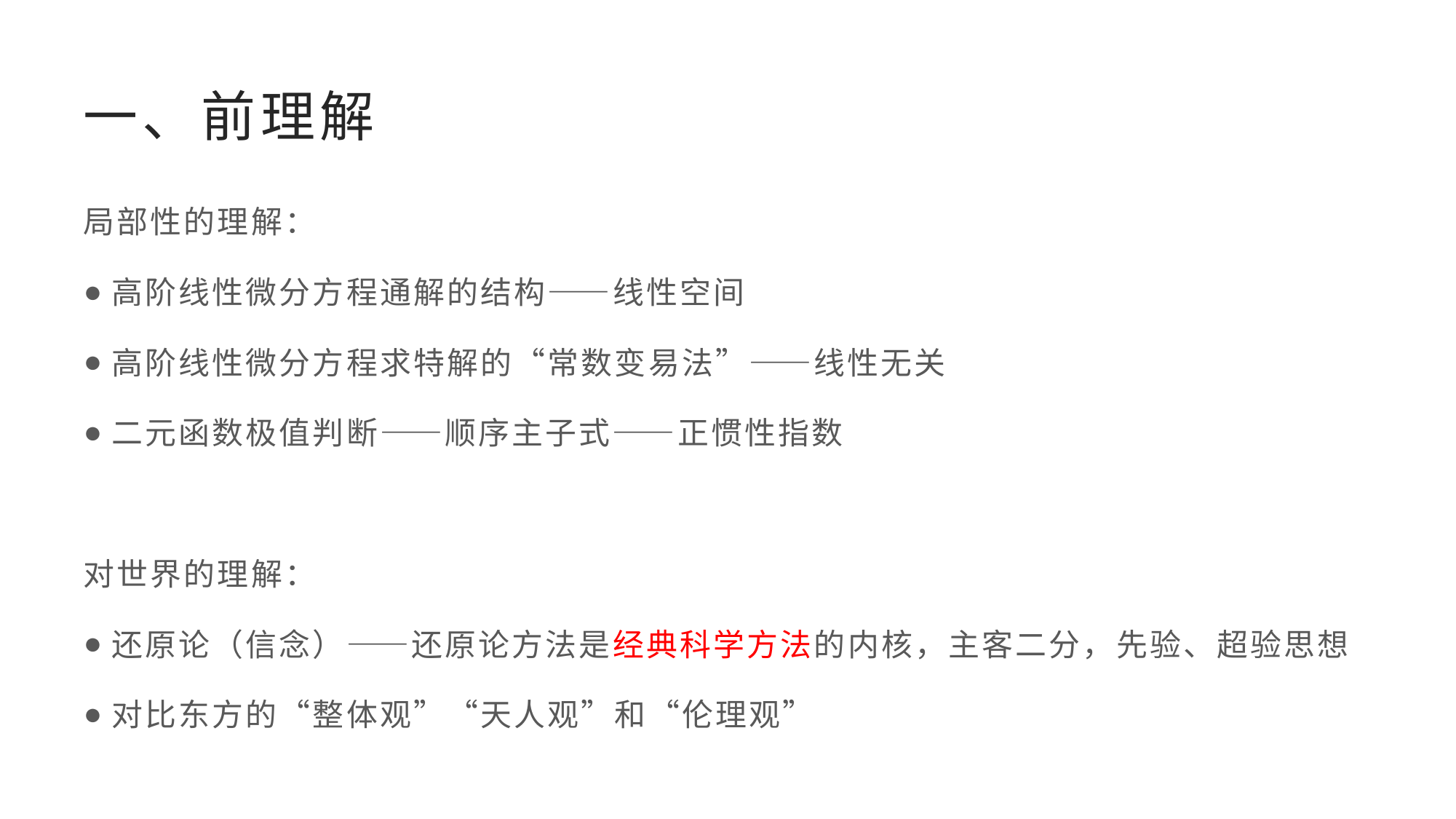

# 一、前理解
局部性的理解：
高阶线性微分方程通解的结构——线性空间
高阶线性微分方程求特解的“常数变易法”——线性无关
二元函数极值判断——顺序主子式——正惯性指数

对世界的理解：
还原论（信念）——还原论方法是经典科学方法的内核，主客二分，先验、超验思想
对比东方的“整体观”“天人观”和“伦理观”